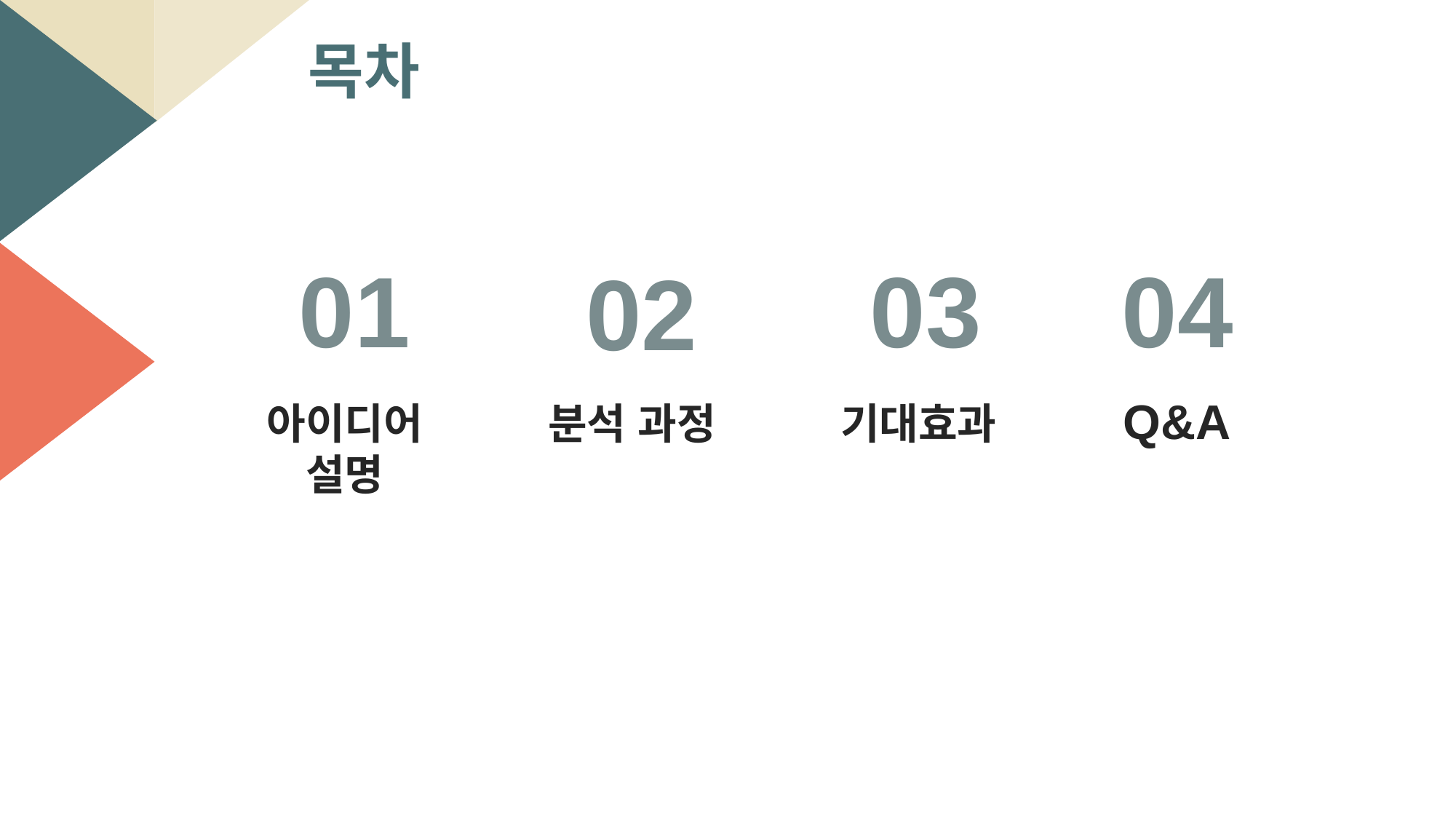

목차
01
03
04
02
Q&A
분석 과정
기대효과
아이디어 설명